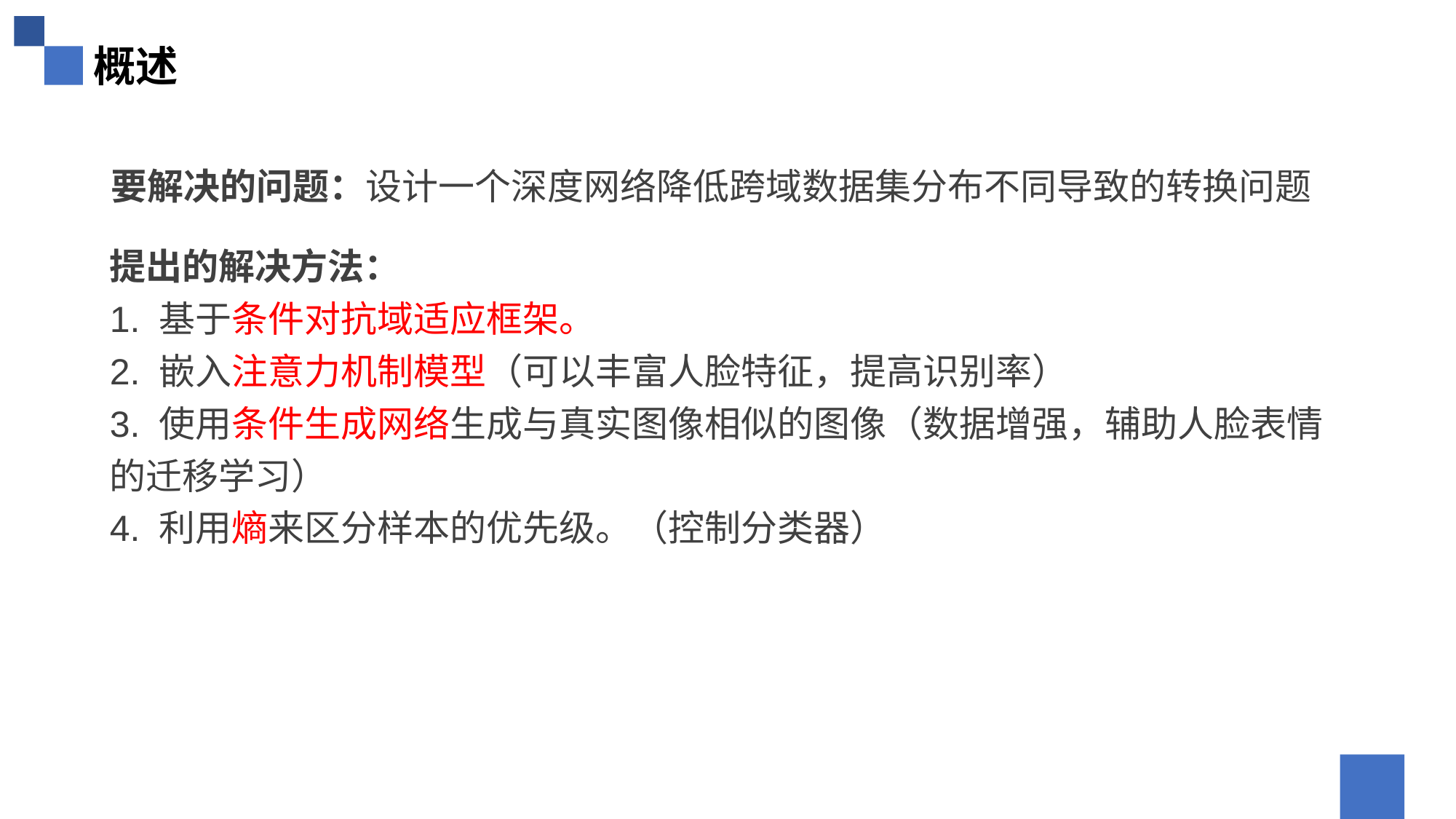

概述
要解决的问题：设计一个深度网络降低跨域数据集分布不同导致的转换问题
提出的解决方法：
1. 基于条件对抗域适应框架。
2. 嵌入注意力机制模型（可以丰富人脸特征，提高识别率）
3. 使用条件生成网络生成与真实图像相似的图像（数据增强，辅助人脸表情的迁移学习）
4. 利用熵来区分样本的优先级。（控制分类器）